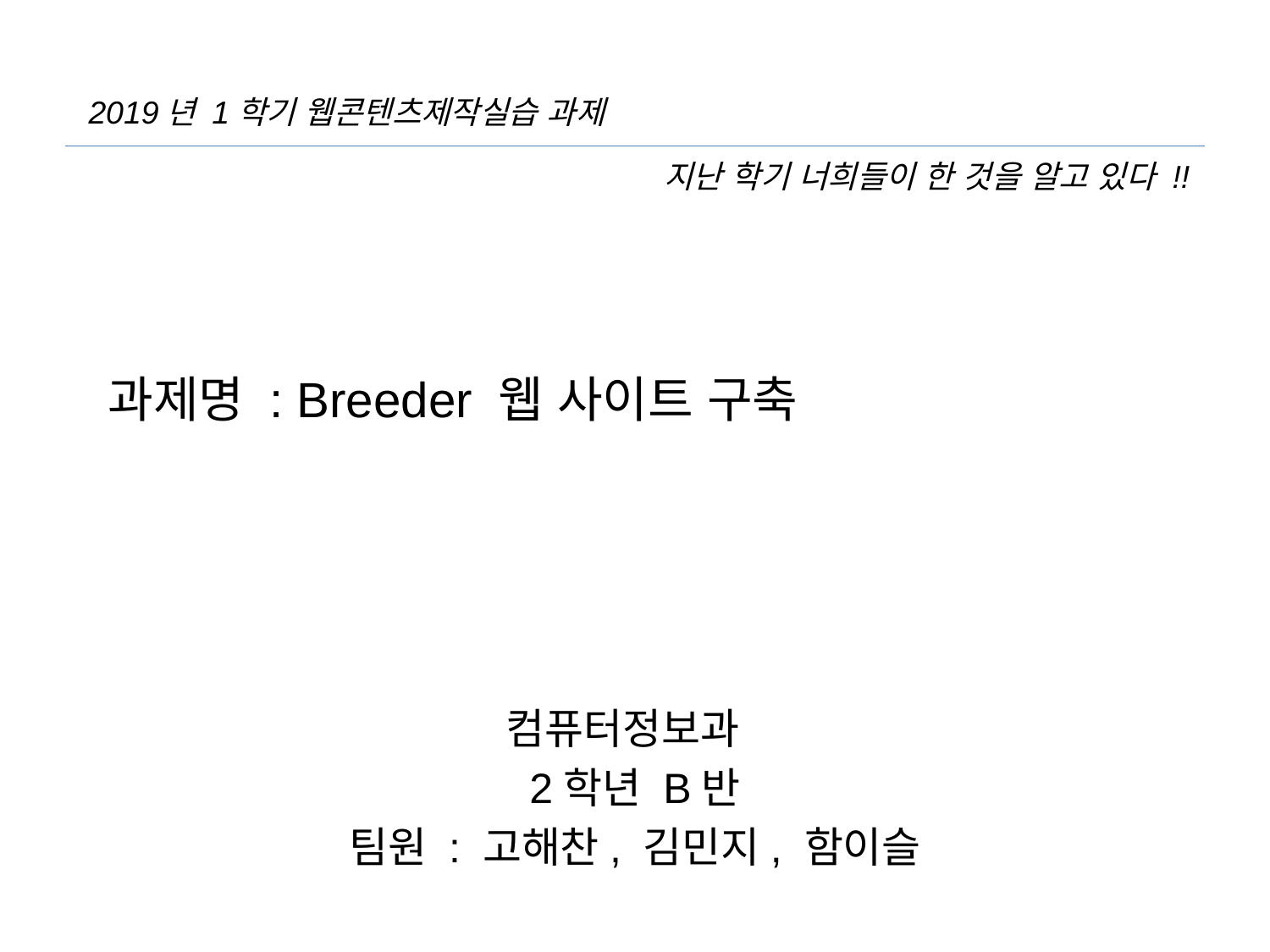

2019년 1학기 웹콘텐츠제작실습 과제
지난 학기 너희들이 한 것을 알고 있다 !!
# 과제명 : Breeder 웹 사이트 구축
컴퓨터정보과
2학년 B반
팀원 : 고해찬, 김민지, 함이슬